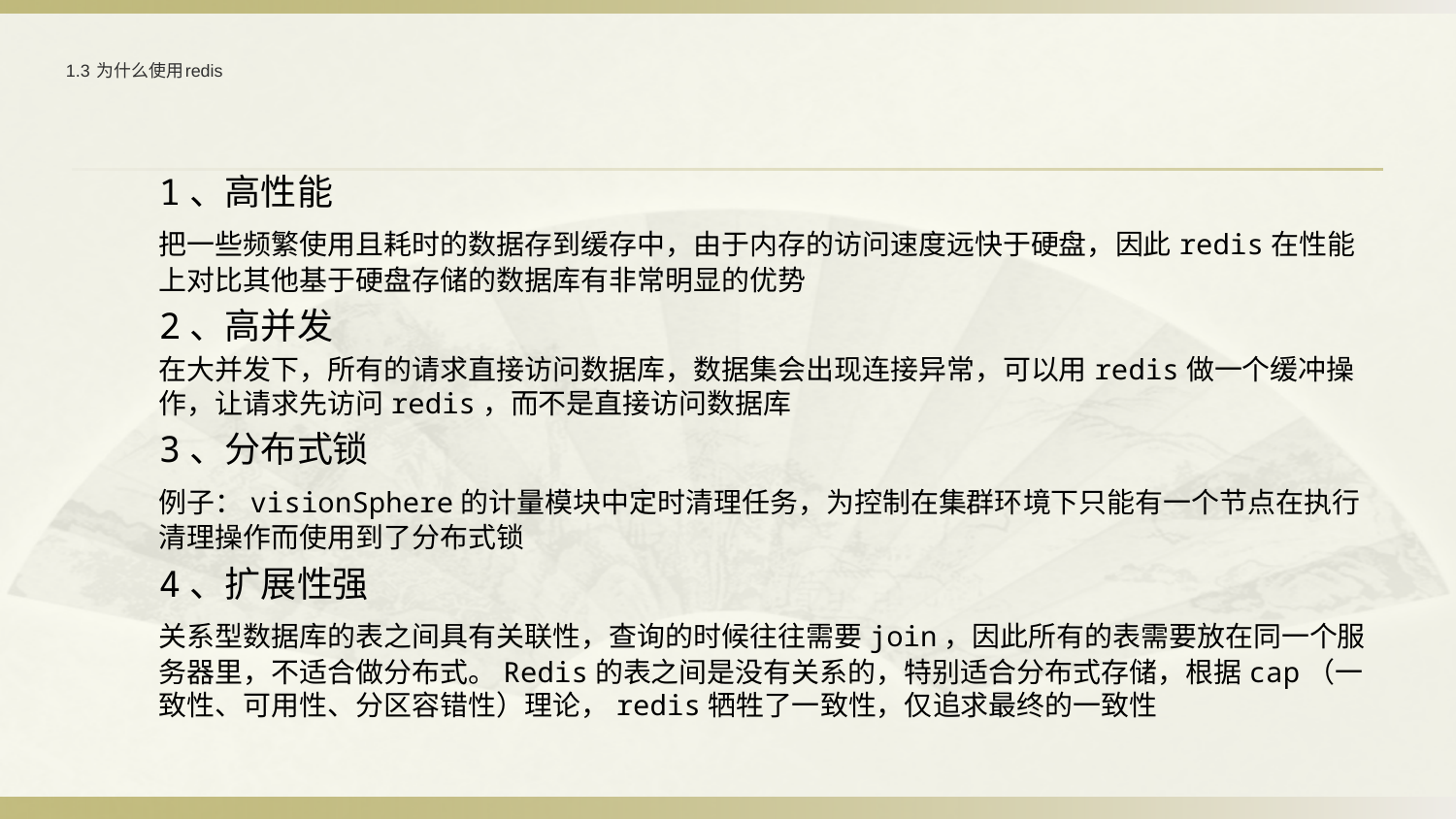

# 1.3 为什么使用redis

1、高性能
	把一些频繁使用且耗时的数据存到缓存中，由于内存的访问速度远快于硬盘，因此redis在性能上对比其他基于硬盘存储的数据库有非常明显的优势
2、高并发
	在大并发下，所有的请求直接访问数据库，数据集会出现连接异常，可以用redis做一个缓冲操作，让请求先访问redis，而不是直接访问数据库
3、分布式锁
	例子：visionSphere的计量模块中定时清理任务，为控制在集群环境下只能有一个节点在执行清理操作而使用到了分布式锁
4、扩展性强
	关系型数据库的表之间具有关联性，查询的时候往往需要join，因此所有的表需要放在同一个服务器里，不适合做分布式。Redis的表之间是没有关系的，特别适合分布式存储，根据cap（一致性、可用性、分区容错性）理论，redis牺牲了一致性，仅追求最终的一致性